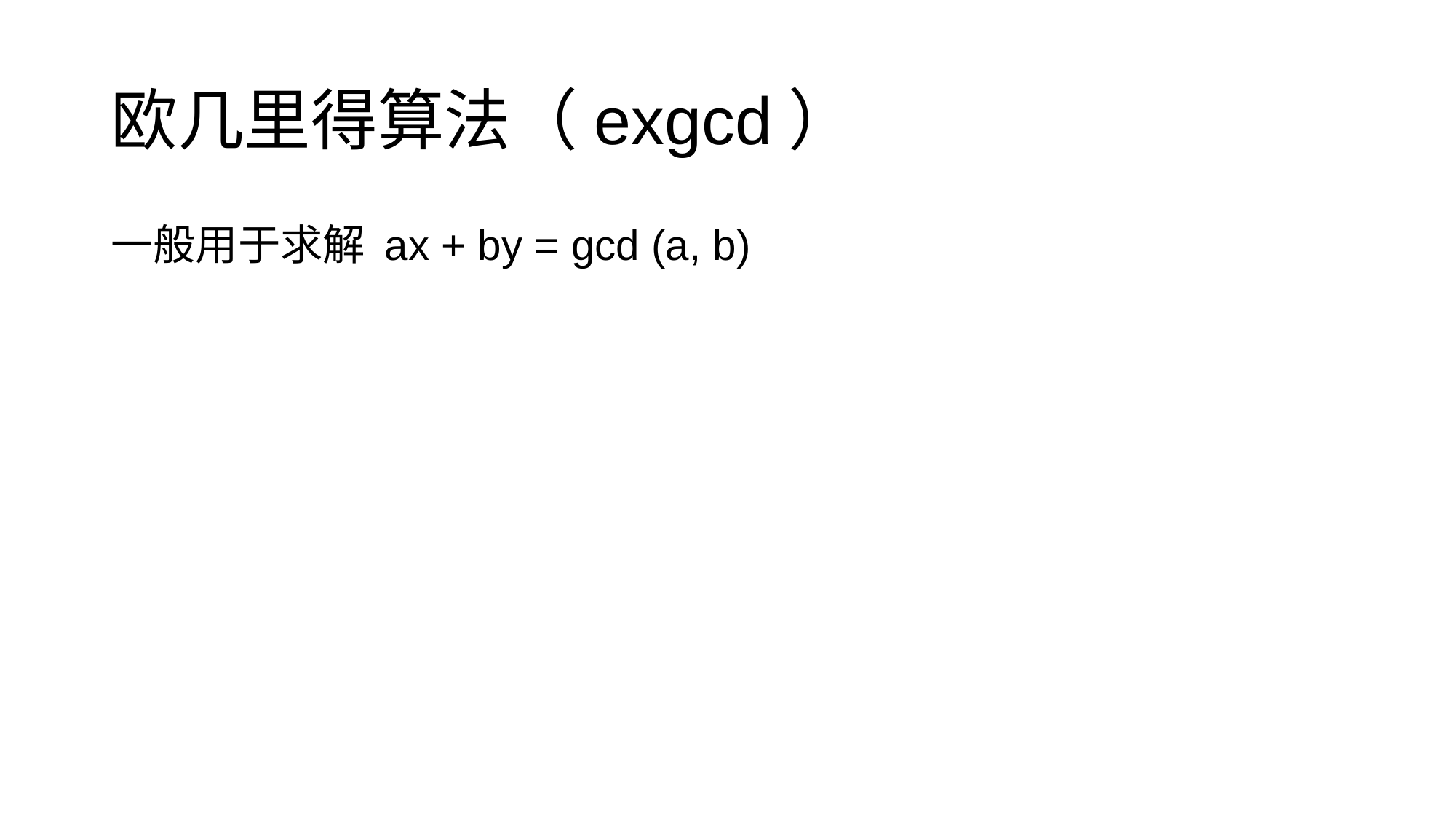

# 欧几里得算法（exgcd）
一般用于求解 ax + by = gcd (a, b)